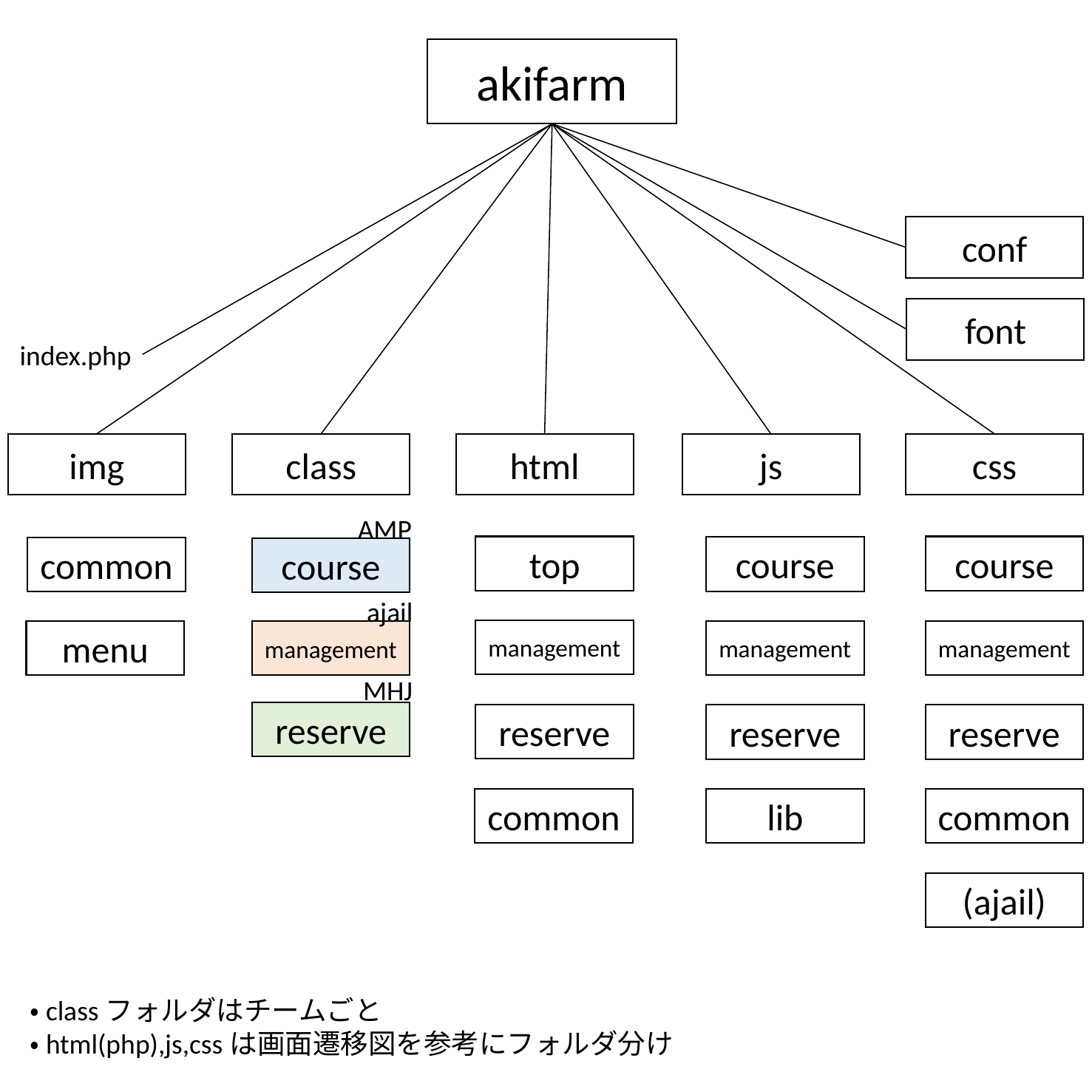

akifarm
conf
font
index.php
img
class
html
js
css
AMP
top
course
course
common
course
ajail
management
menu
management
management
management
MHJ
reserve
reserve
reserve
reserve
lib
common
common
(ajail)
・classフォルダはチームごと
・html(php),js,cssは画面遷移図を参考にフォルダ分け